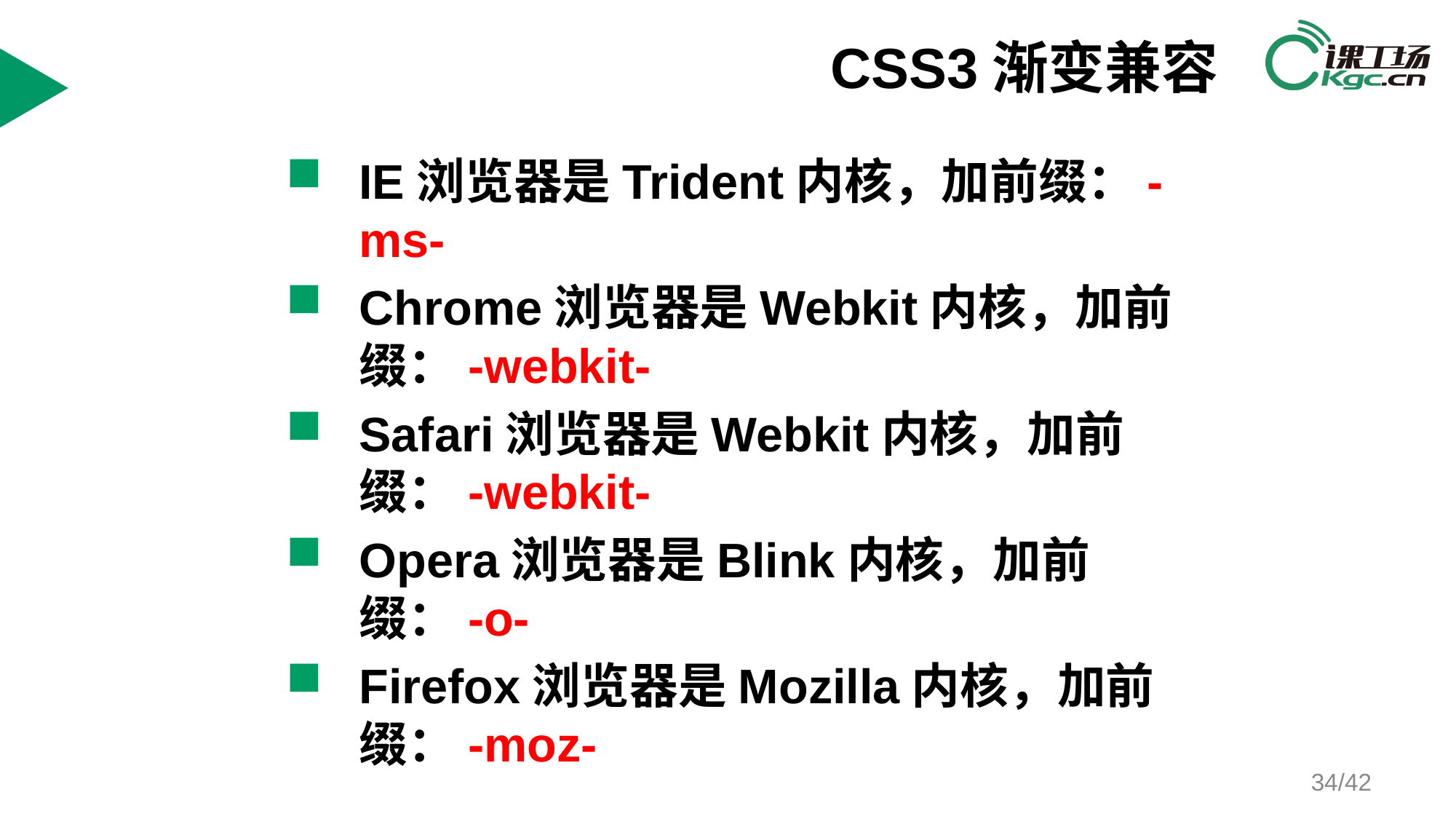

# CSS3渐变兼容
IE浏览器是Trident内核，加前缀：-ms-
Chrome浏览器是Webkit内核，加前缀：-webkit-
Safari浏览器是Webkit内核，加前缀：-webkit-
Opera浏览器是Blink内核，加前缀：-o-
Firefox浏览器是Mozilla内核，加前缀：-moz-
34/42